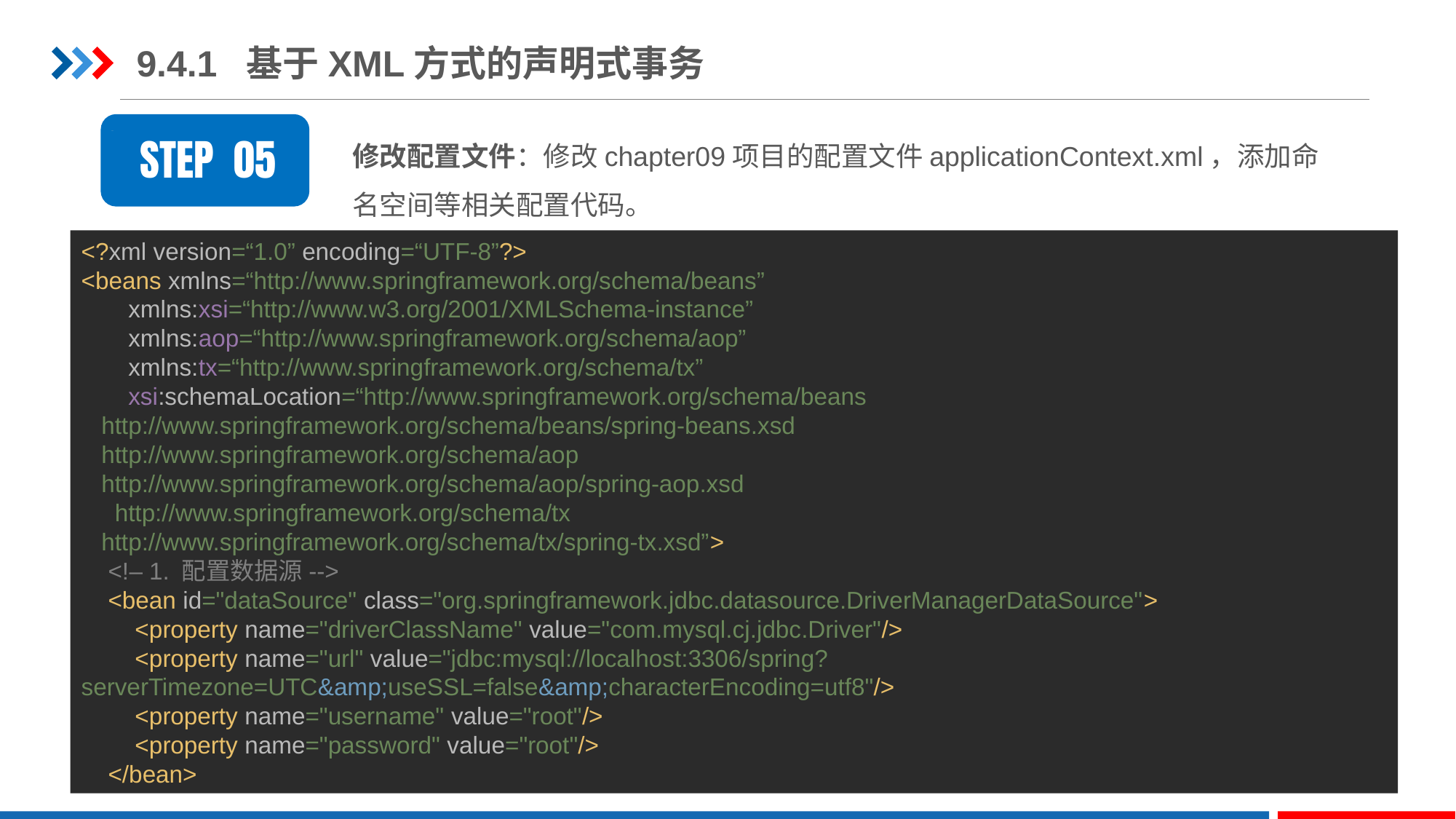

9.4.1  基于XML方式的声明式事务

修改配置文件：修改chapter09项目的配置文件applicationContext.xml，添加命名空间等相关配置代码。
STEP  05
<?xml version=“1.0” encoding=“UTF-8”?>
<beans xmlns=“http://www.springframework.org/schema/beans”
       xmlns:xsi=“http://www.w3.org/2001/XMLSchema-instance”
       xmlns:aop=“http://www.springframework.org/schema/aop”
       xmlns:tx=“http://www.springframework.org/schema/tx”
       xsi:schemaLocation=“http://www.springframework.org/schema/beans
   http://www.springframework.org/schema/beans/spring-beans.xsd
   http://www.springframework.org/schema/aop
   http://www.springframework.org/schema/aop/spring-aop.xsd
     http://www.springframework.org/schema/tx
   http://www.springframework.org/schema/tx/spring-tx.xsd”>
    <!– 1. 配置数据源-->
    <bean id="dataSource" class="org.springframework.jdbc.datasource.DriverManagerDataSource">
        <property name="driverClassName" value="com.mysql.cj.jdbc.Driver"/>
        <property name="url" value="jdbc:mysql://localhost:3306/spring?serverTimezone=UTC&amp;useSSL=false&amp;characterEncoding=utf8"/>
        <property name="username" value="root"/>
        <property name="password" value="root"/>
    </bean>